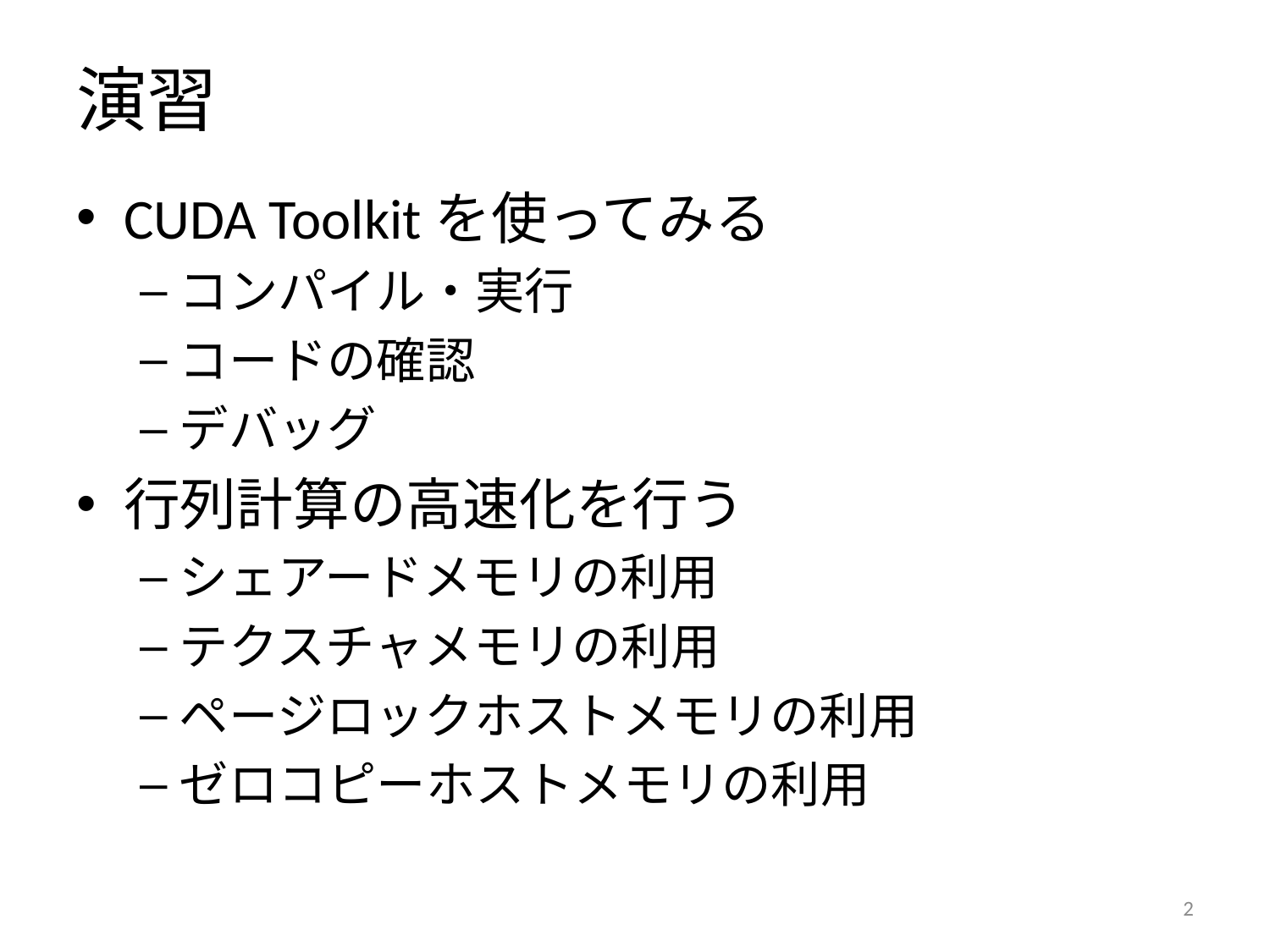

# 演習
CUDA Toolkitを使ってみる
コンパイル・実行
コードの確認
デバッグ
行列計算の高速化を行う
シェアードメモリの利用
テクスチャメモリの利用
ページロックホストメモリの利用
ゼロコピーホストメモリの利用
2